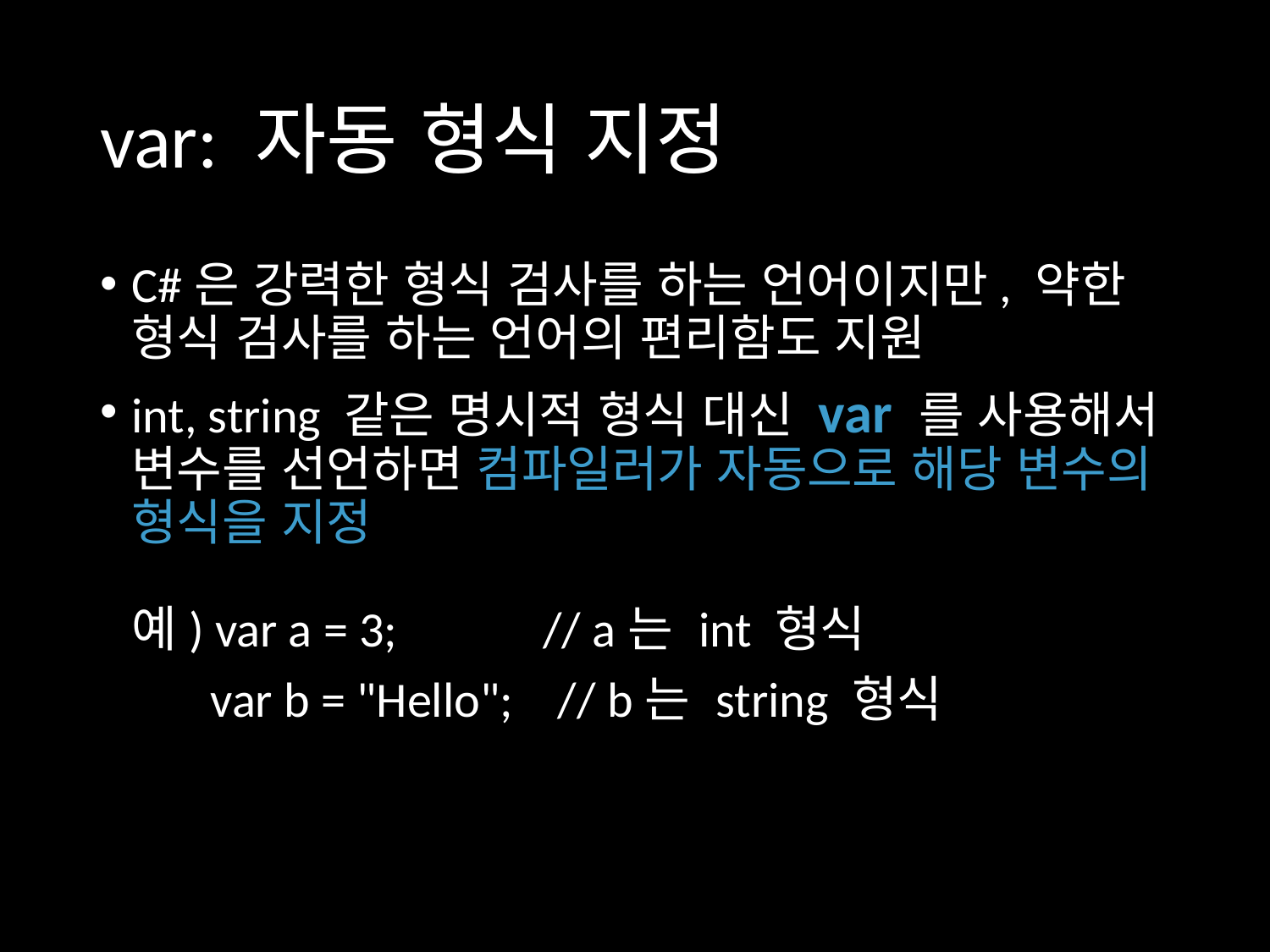

# var: 자동 형식 지정
C#은 강력한 형식 검사를 하는 언어이지만, 약한 형식 검사를 하는 언어의 편리함도 지원
int, string 같은 명시적 형식 대신 var 를 사용해서 변수를 선언하면 컴파일러가 자동으로 해당 변수의 형식을 지정
예) var a = 3;             // a는 int 형식
         var b = "Hello";    // b는 string 형식